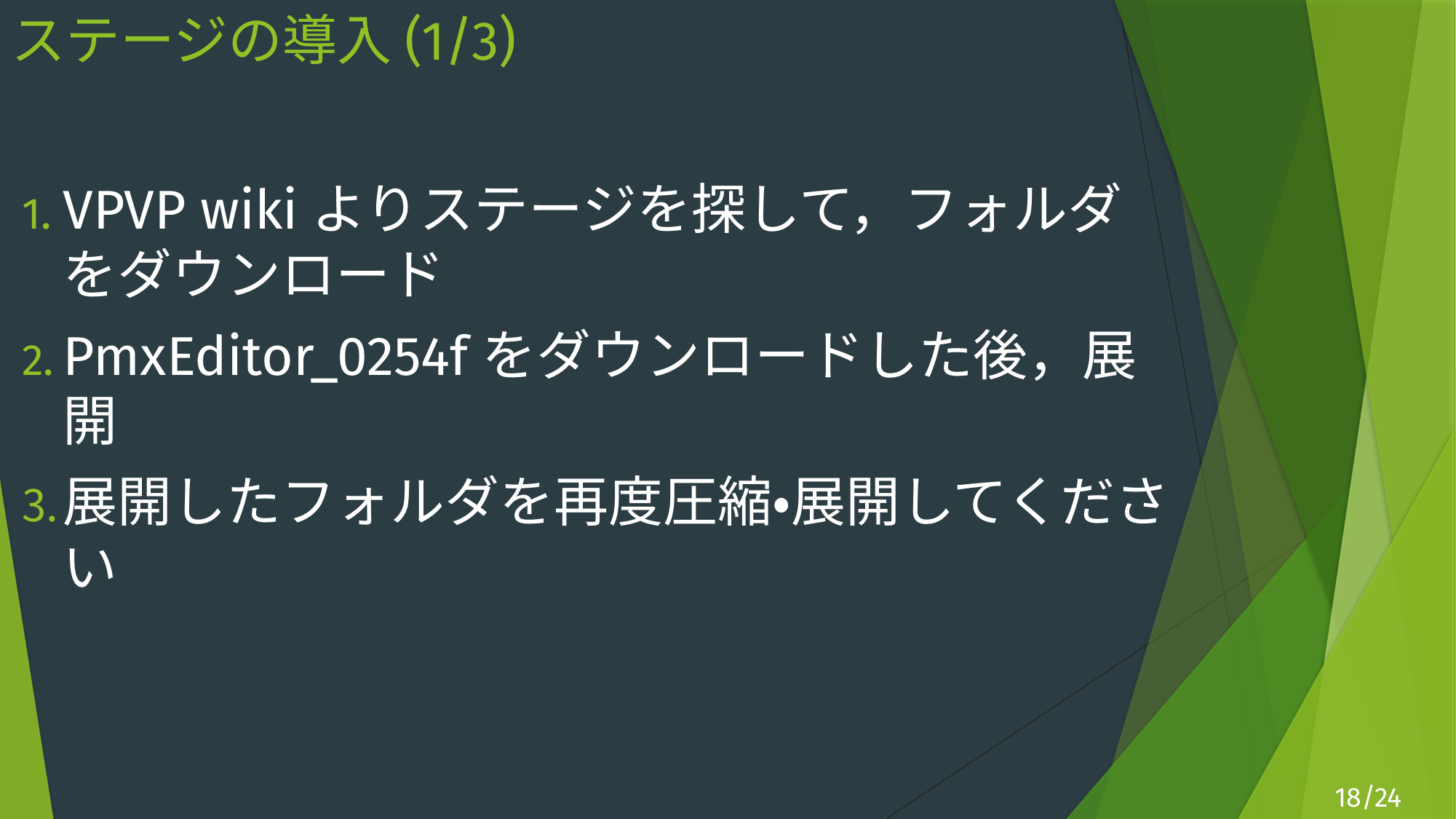

# ステージの導入(1/3)
VPVP wikiよりステージを探して，フォルダをダウンロード
PmxEditor_0254fをダウンロードした後，展開
展開したフォルダを再度圧縮・展開してください

18/24